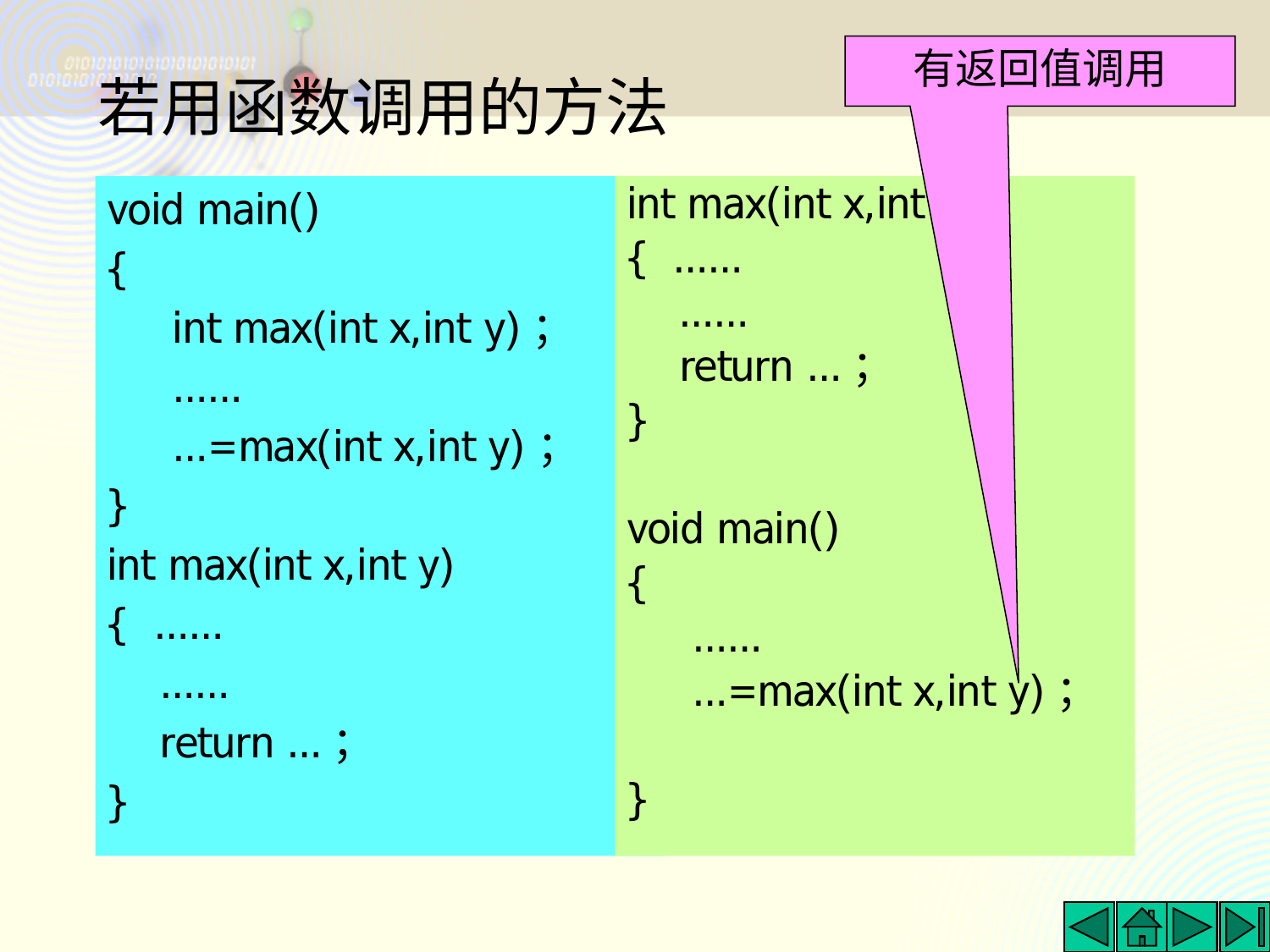

# 若用函数调用的方法
有返回值调用
void main()
{
     int max(int x,int y)；
     ……
     …=max(int x,int y)；
}
int max(int x,int y)
{  ……
    ……
    return …；
}
int max(int x,int y)
{  ……
    ……
    return …；
}

void main()
{
     ……
     …=max(int x,int y)；

}